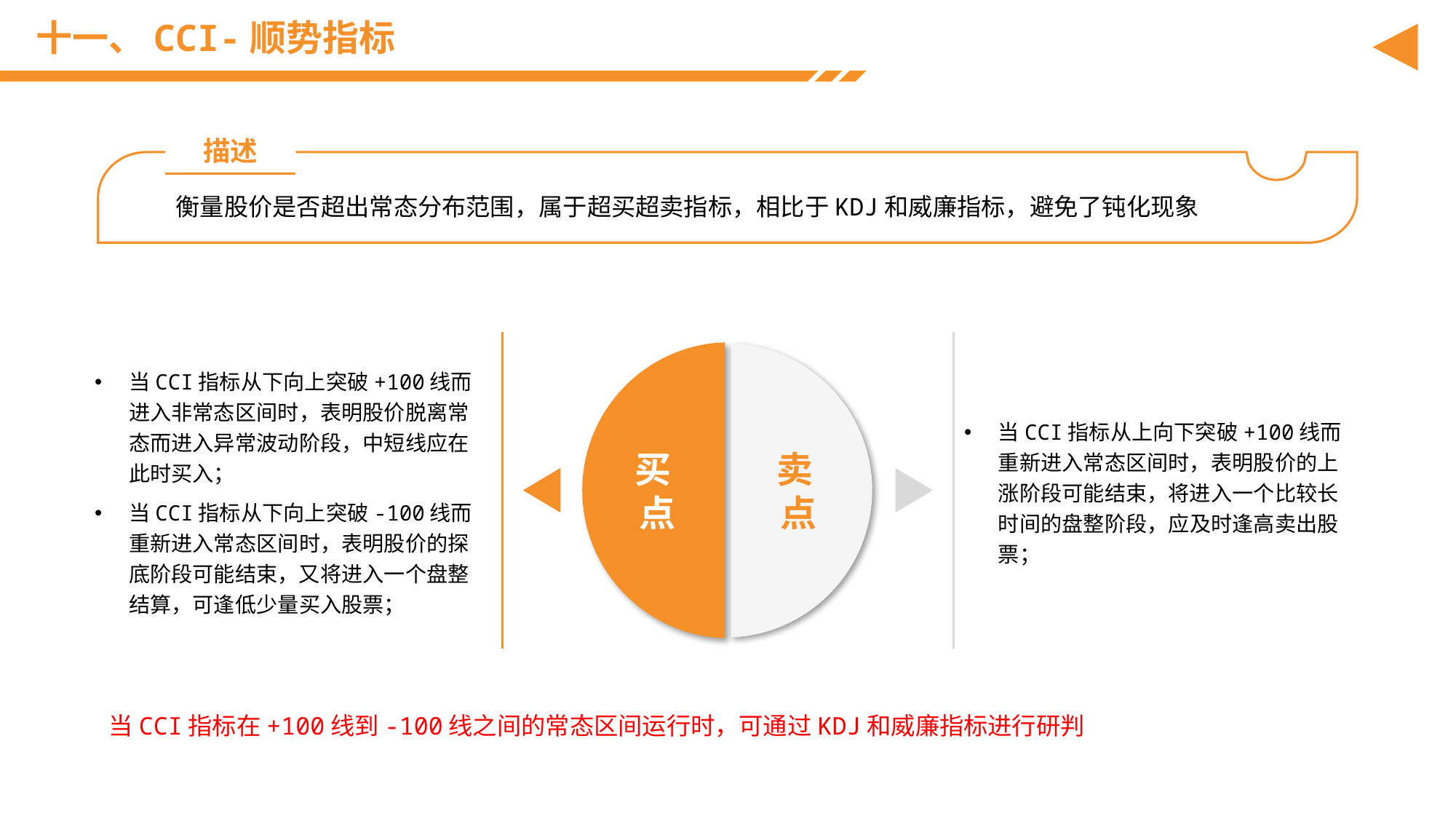

# 十一、CCI-顺势指标

描述

衡量股价是否超出常态分布范围，属于超买超卖指标，相比于KDJ和威廉指标，避免了钝化现象
当CCI指标从下向上突破+100线而进入非常态区间时，表明股价脱离常态而进入异常波动阶段，中短线应在此时买入；
当CCI指标从下向上突破-100线而重新进入常态区间时，表明股价的探底阶段可能结束，又将进入一个盘整结算，可逢低少量买入股票；
当CCI指标从上向下突破+100线而重新进入常态区间时，表明股价的上涨阶段可能结束，将进入一个比较长时间的盘整阶段，应及时逢高卖出股票；

买
点
卖
点

当CCI指标在+100线到-100线之间的常态区间运行时，可通过KDJ和威廉指标进行研判